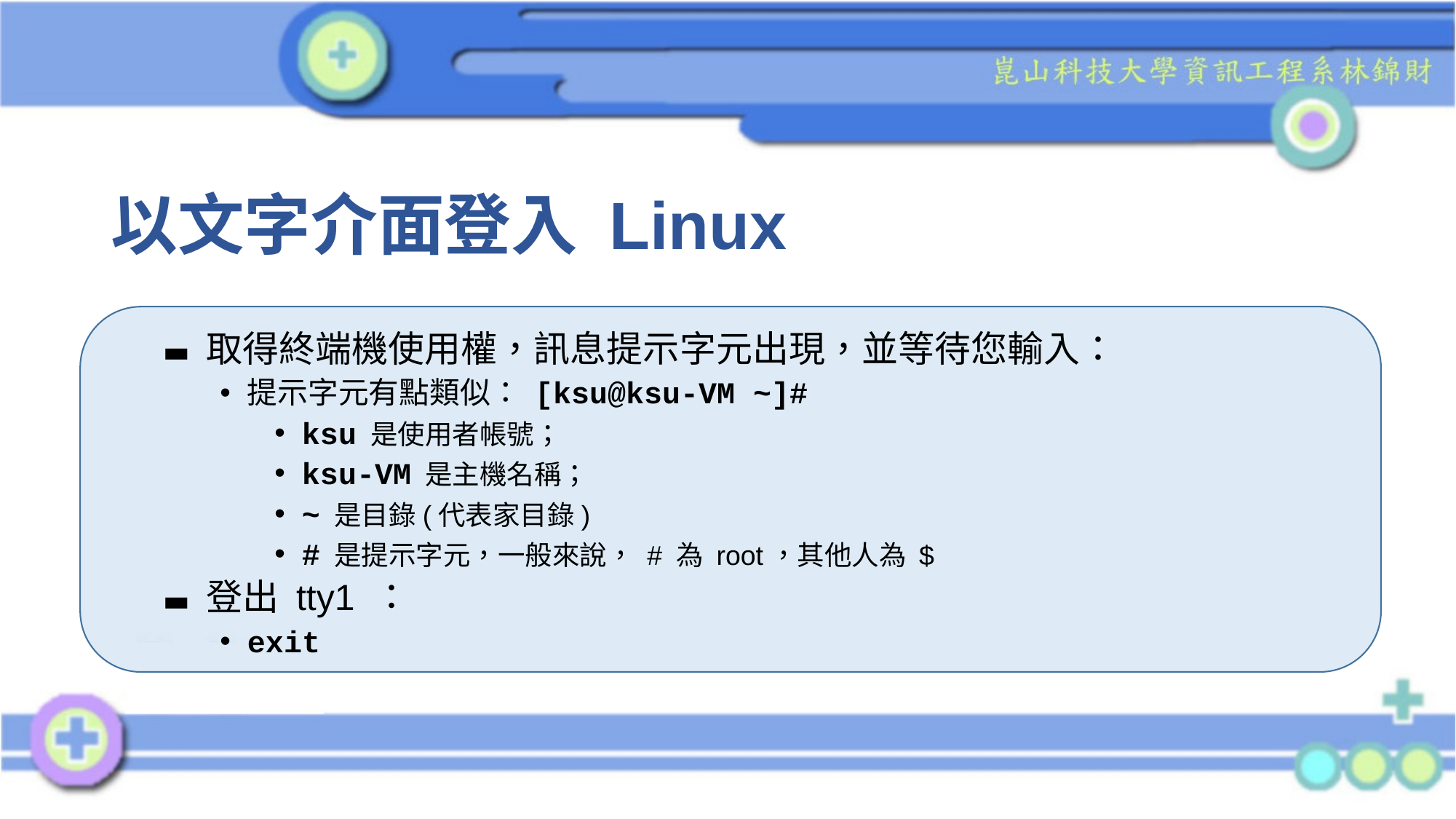

# 以文字介面登入 Linux

取得終端機使用權，訊息提示字元出現，並等待您輸入：
提示字元有點類似： [ksu@ksu-VM ~]#
ksu 是使用者帳號；
ksu-VM 是主機名稱；
~ 是目錄(代表家目錄)
# 是提示字元，一般來說， # 為 root，其他人為 $
登出 tty1 ：
exit